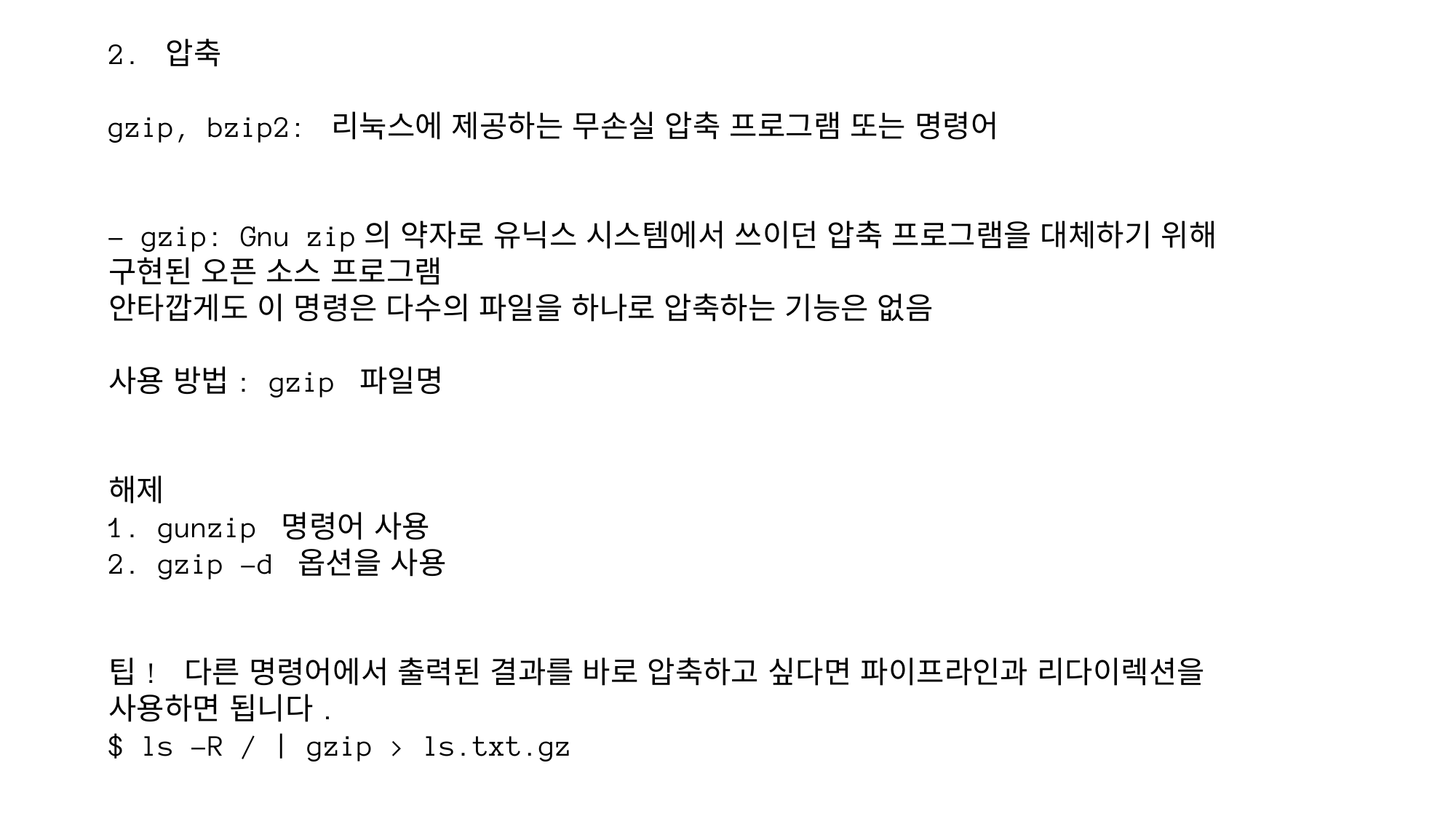

2. 압축

gzip, bzip2: 리눅스에 제공하는 무손실 압축 프로그램 또는 명령어

- gzip: Gnu zip의 약자로 유닉스 시스템에서 쓰이던 압축 프로그램을 대체하기 위해
구현된 오픈 소스 프로그램
안타깝게도 이 명령은 다수의 파일을 하나로 압축하는 기능은 없음

사용 방법: gzip 파일명

해제
1. gunzip 명령어 사용
2. gzip -d 옵션을 사용

팁! 다른 명령어에서 출력된 결과를 바로 압축하고 싶다면 파이프라인과 리다이렉션을
사용하면 됩니다.
$ ls -R / | gzip > ls.txt.gz